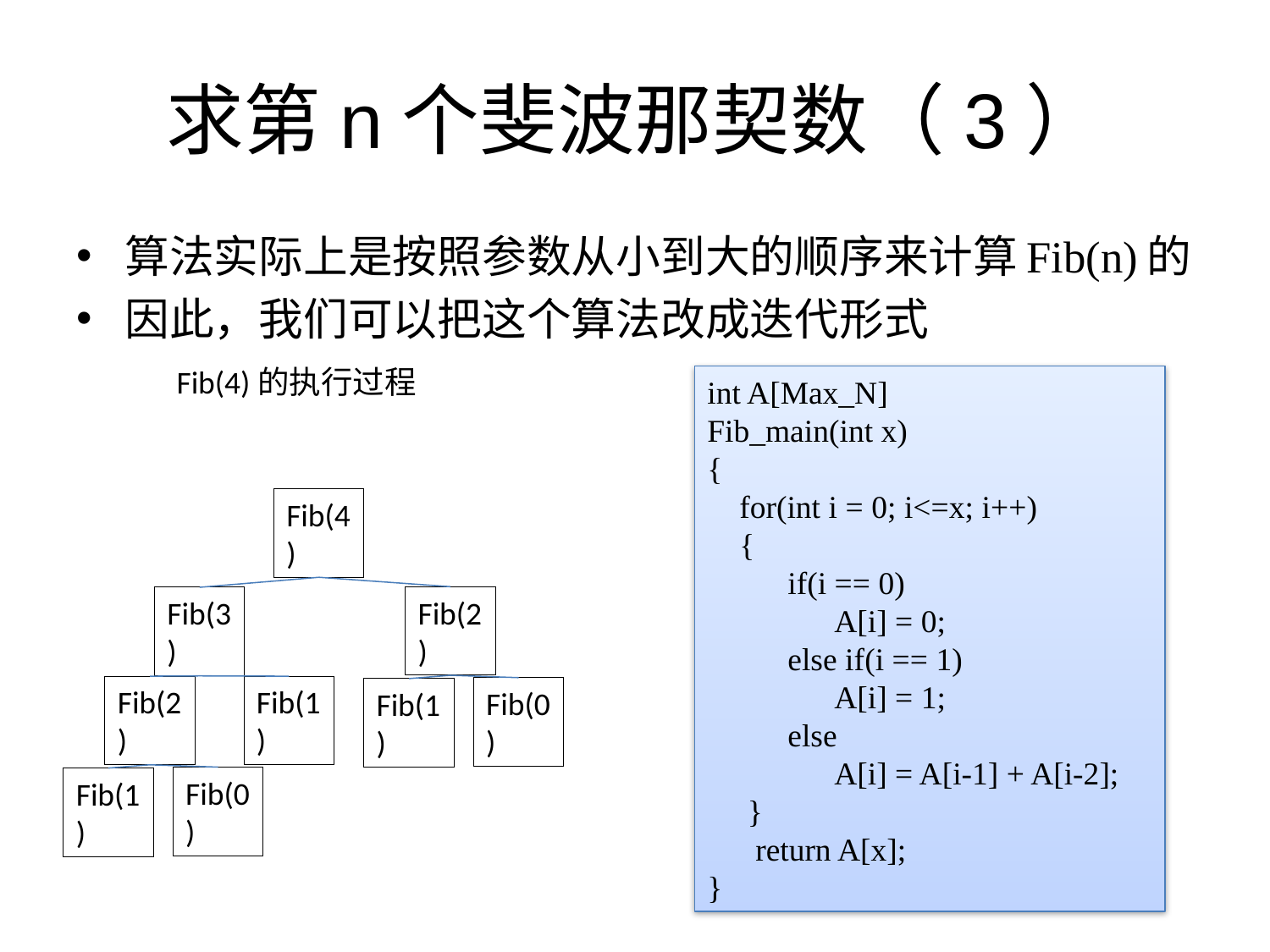

# 求第n个斐波那契数（3）
算法实际上是按照参数从小到大的顺序来计算Fib(n)的
因此，我们可以把这个算法改成迭代形式
Fib(4)的执行过程
Fib(4)
Fib(2)
Fib(3)
Fib(2)
Fib(1)
Fib(0)
Fib(1)
Fib(0)
Fib(1)
int A[Max_N]
Fib_main(int x)
{
    for(int i = 0; i<=x; i++)
    {
          if(i == 0)
	A[i] = 0;
          else if(i == 1)
	A[i] = 1;
          else
	A[i] = A[i-1] + A[i-2];
     }
      return A[x];
}